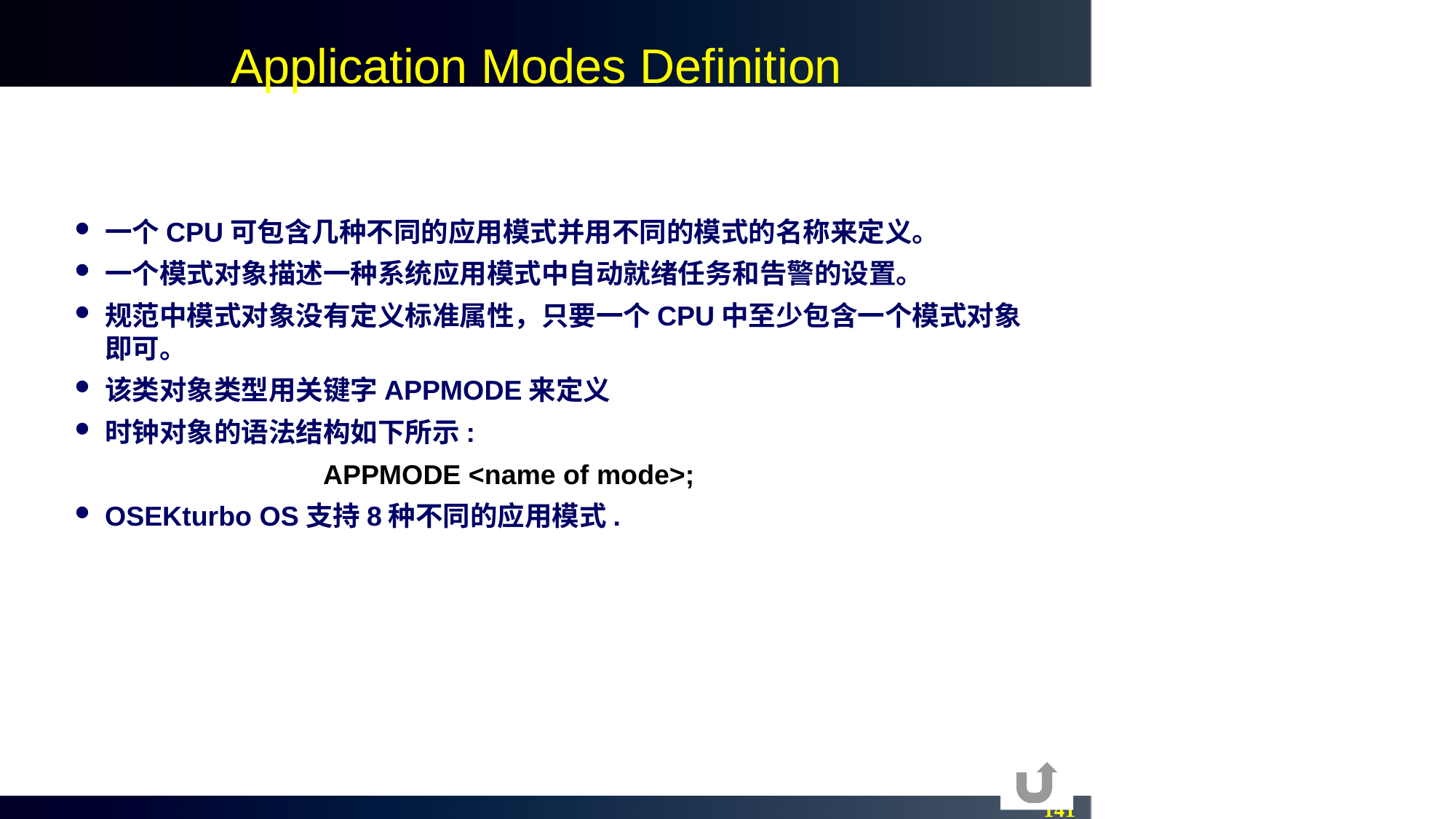

Application Modes Definition
一个CPU可包含几种不同的应用模式并用不同的模式的名称来定义。
一个模式对象描述一种系统应用模式中自动就绪任务和告警的设置。
规范中模式对象没有定义标准属性，只要一个CPU中至少包含一个模式对象即可。
该类对象类型用关键字APPMODE来定义
时钟对象的语法结构如下所示:
			APPMODE <name of mode>;
OSEKturbo OS支持8种不同的应用模式.